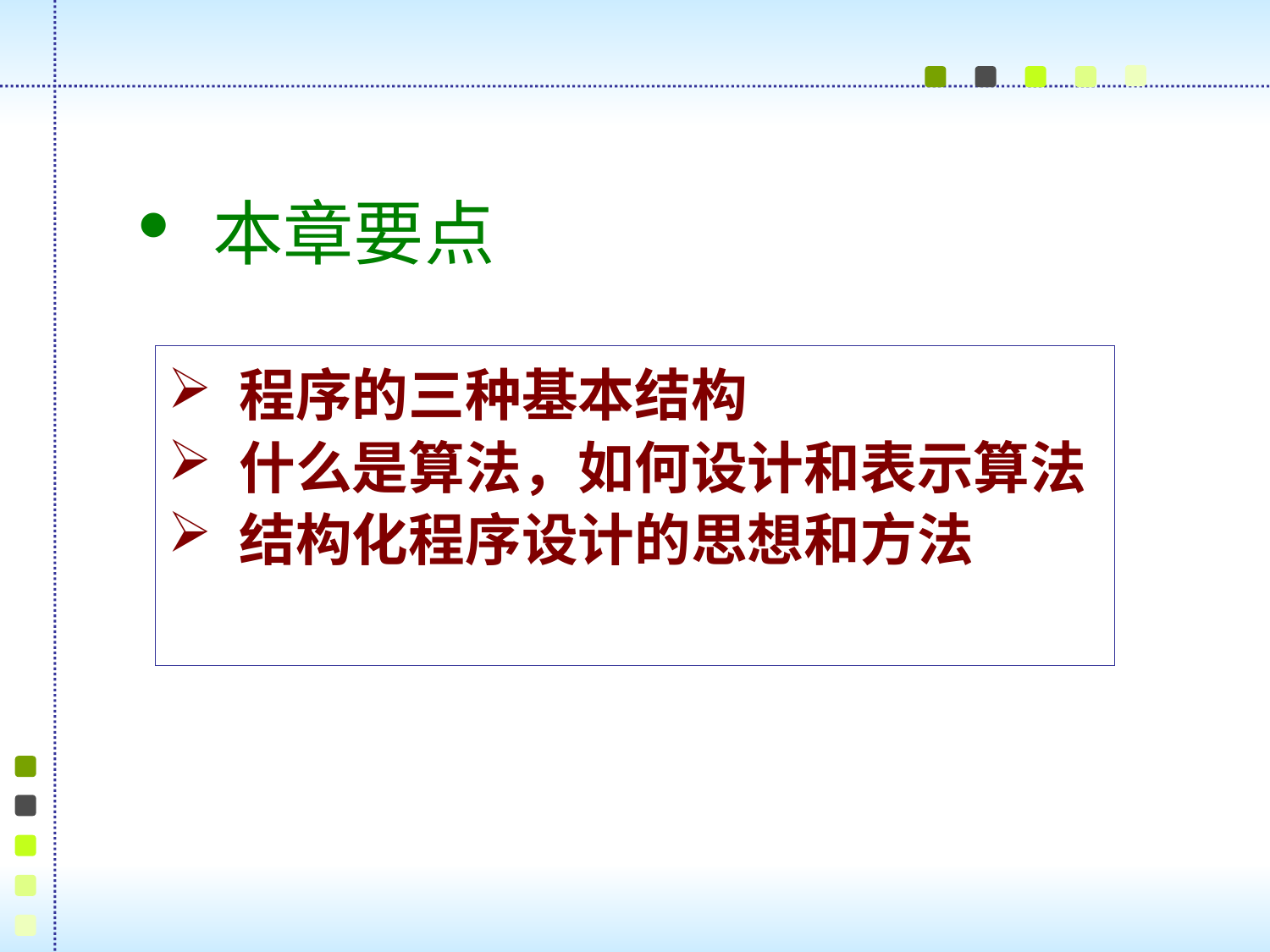

# 本章要点
 程序的三种基本结构
 什么是算法，如何设计和表示算法
 结构化程序设计的思想和方法